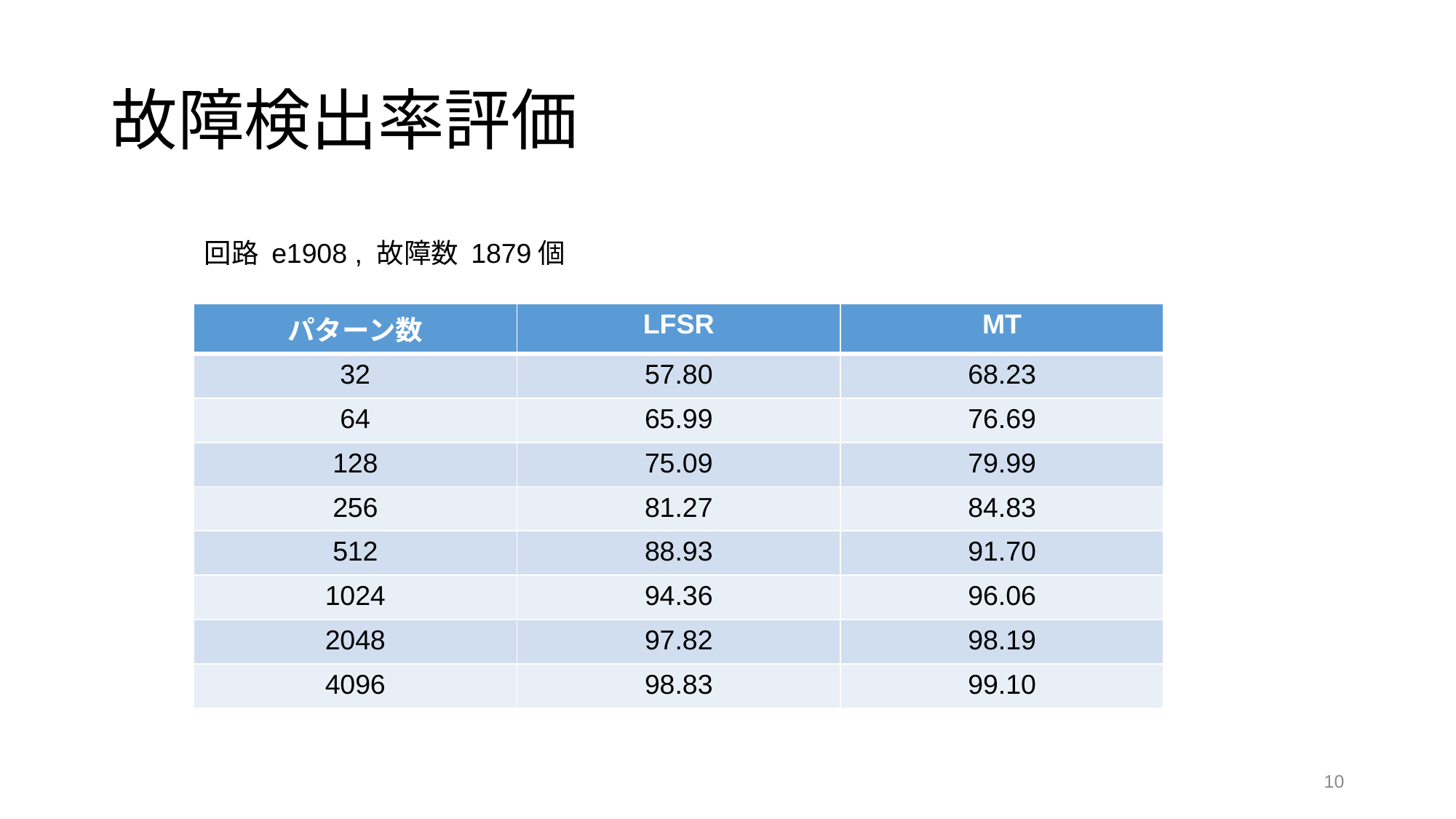

# 故障検出率評価
回路 e1908 , 故障数 1879個
| パターン数 | LFSR | MT |
| --- | --- | --- |
| 32 | 57.80 | 68.23 |
| 64 | 65.99 | 76.69 |
| 128 | 75.09 | 79.99 |
| 256 | 81.27 | 84.83 |
| 512 | 88.93 | 91.70 |
| 1024 | 94.36 | 96.06 |
| 2048 | 97.82 | 98.19 |
| 4096 | 98.83 | 99.10 |
10